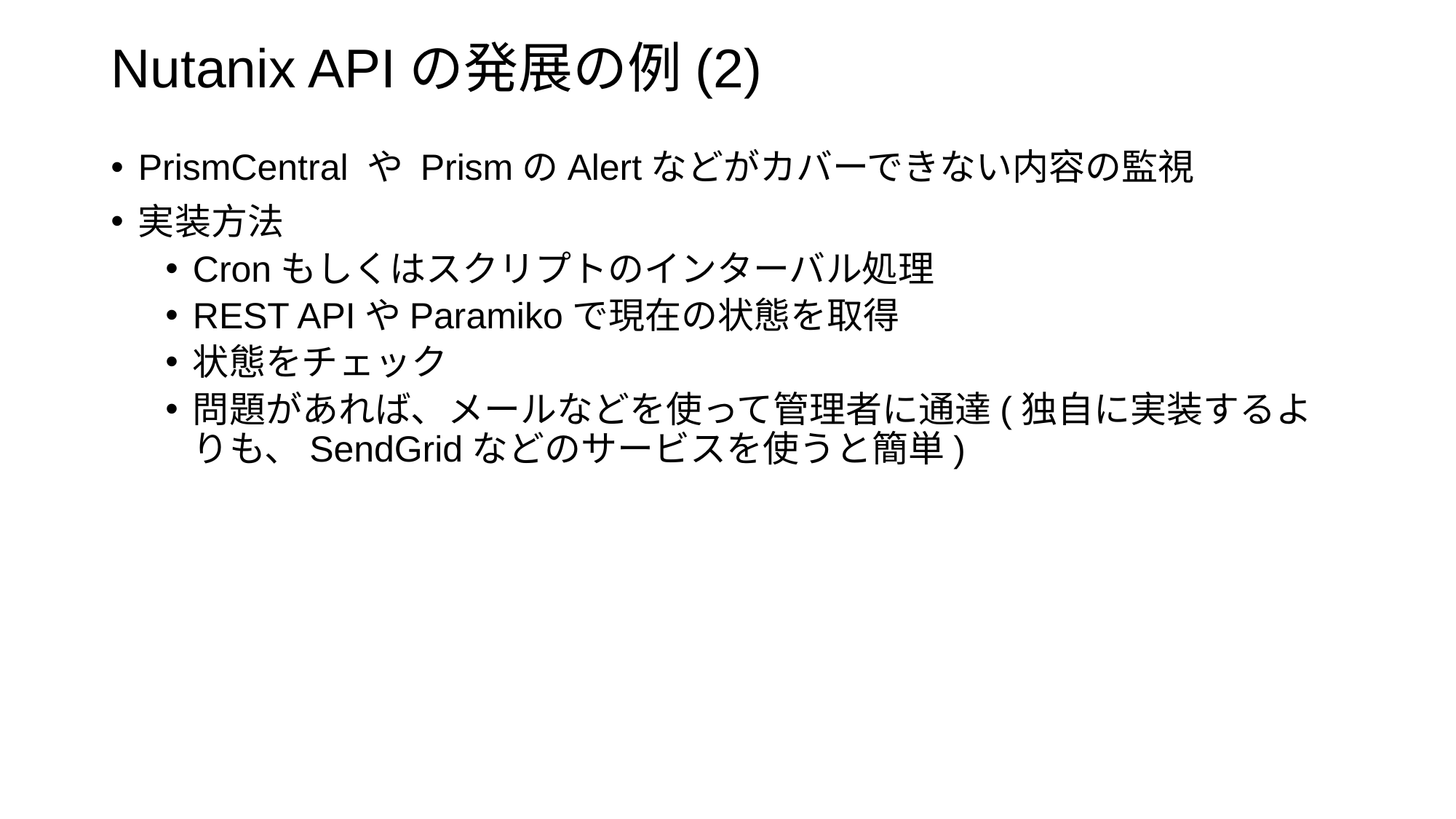

# Nutanix APIの発展の例(2)
PrismCentral や PrismのAlertなどがカバーできない内容の監視
実装方法
Cronもしくはスクリプトのインターバル処理
REST APIやParamikoで現在の状態を取得
状態をチェック
問題があれば、メールなどを使って管理者に通達(独自に実装するよりも、SendGridなどのサービスを使うと簡単)